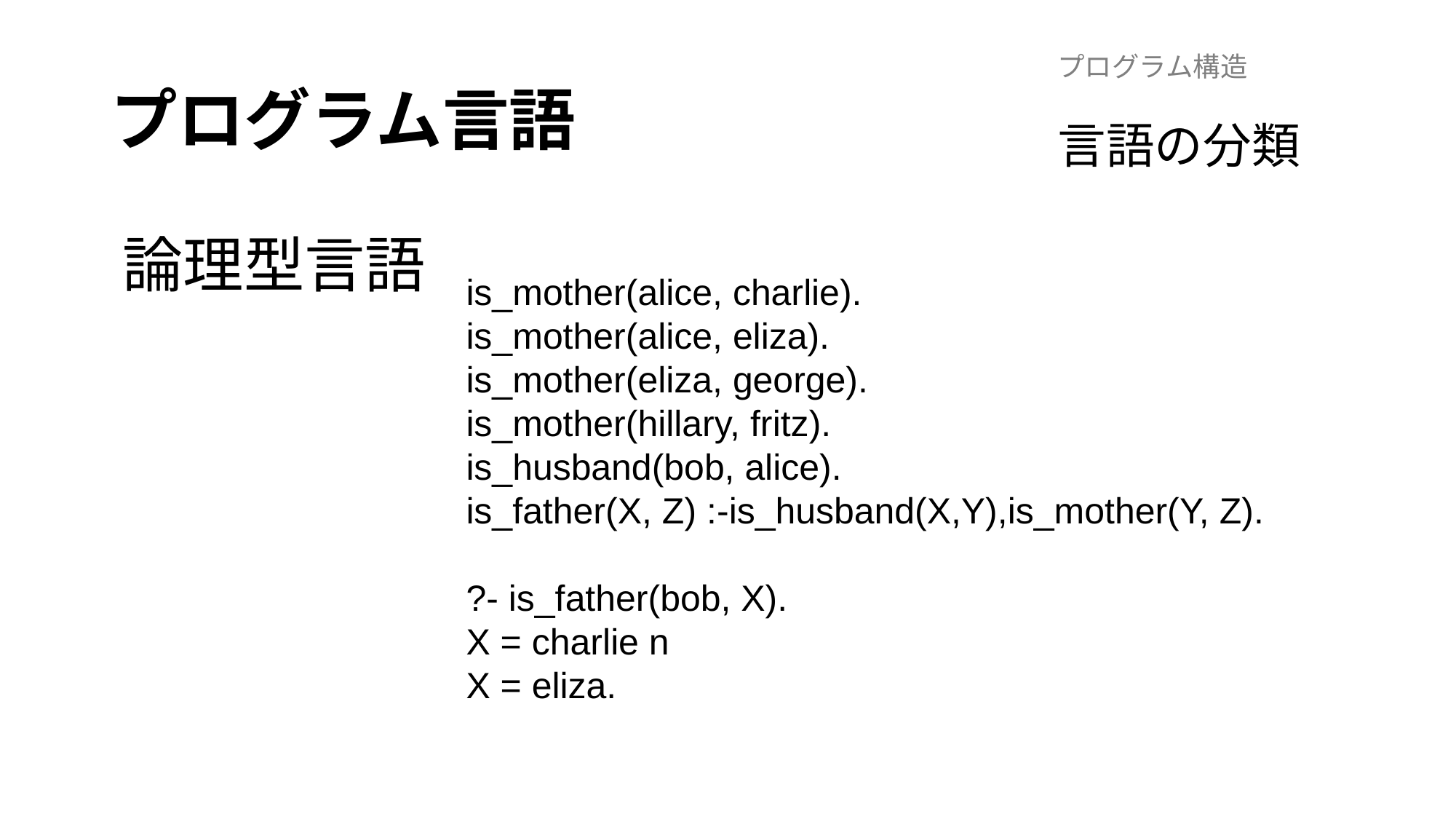

# プログラム言語
プログラム構造

言語の分類
論理型言語
is_mother(alice, charlie).
is_mother(alice, eliza).
is_mother(eliza, george).
is_mother(hillary, fritz).
is_husband(bob, alice).
is_father(X, Z) :-is_husband(X,Y),is_mother(Y, Z).

?- is_father(bob, X).
X = charlie n
X = eliza.